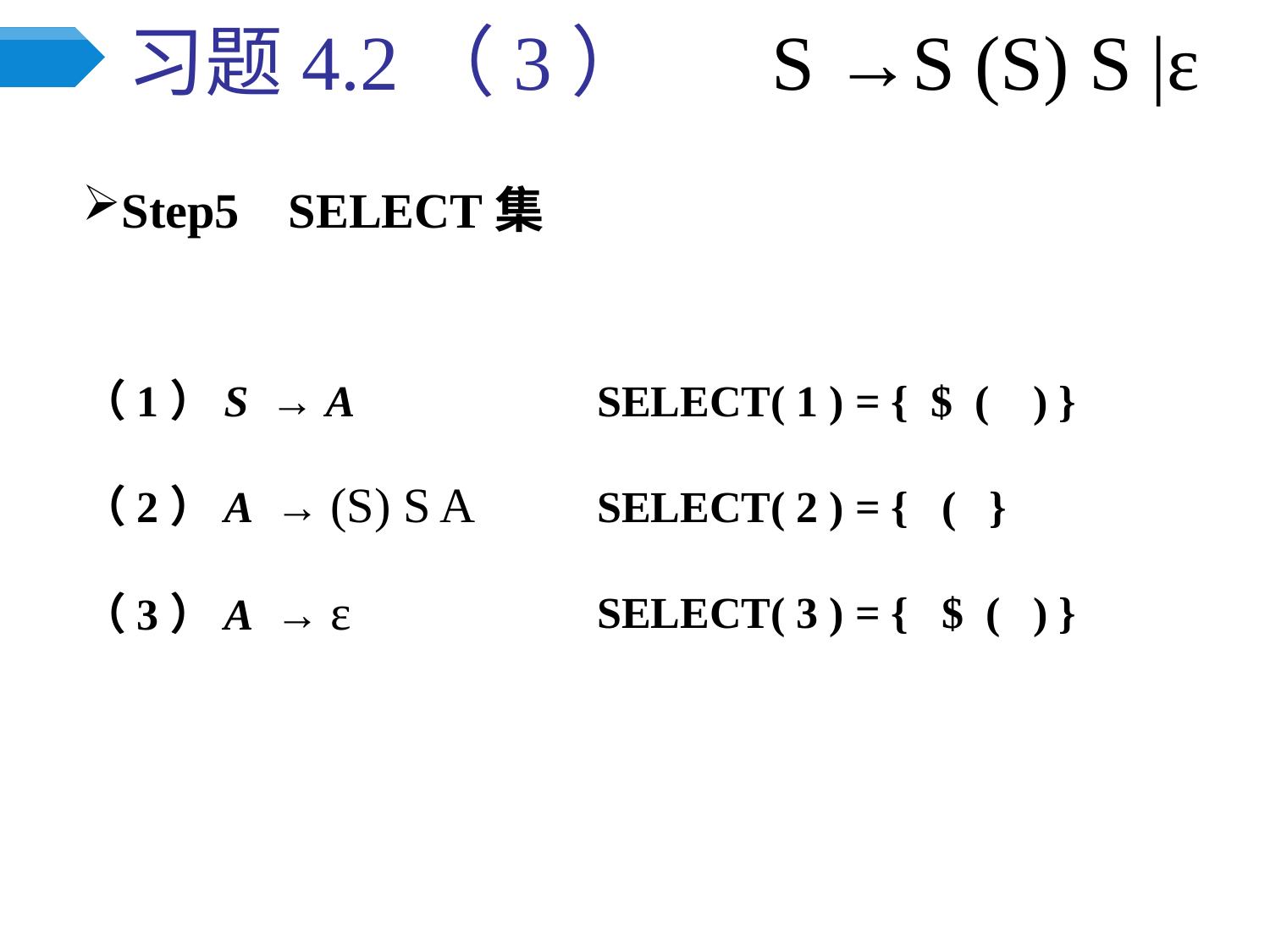

# 习题4.2（3）      S →S (S) S |ε
Step5    SELECT集

（1）S  → A
（2）A  → (S) S A
（3）A  → ε

SELECT( 1 ) = {  $  (    ) }
SELECT( 2 ) = {   (   }
SELECT( 3 ) = {   $  (   ) }